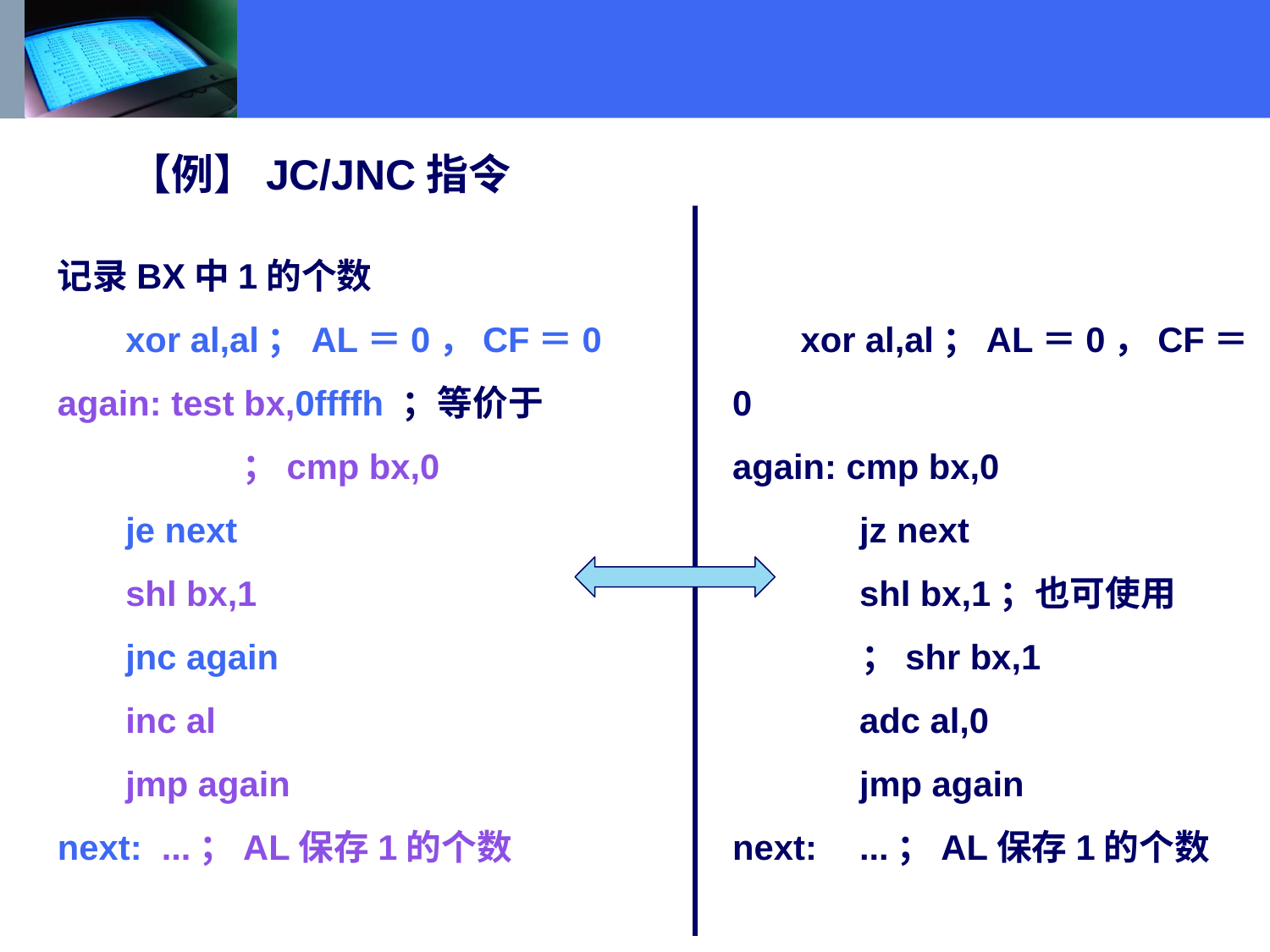

【例】JC/JNC指令
记录BX中1的个数
       xor al,al；AL＝0，CF＝0
again: test bx,0ffffh ；等价于
                      ；cmp bx,0
       je next
       shl bx,1
       jnc again
       inc al
       jmp again
next:  ...；AL保存1的个数
       xor al,al；AL＝0，CF＝0
again: cmp bx,0
	jz next
	shl bx,1；也可使用
               ；shr bx,1
	adc al,0
	jmp again
next:	...；AL保存1的个数